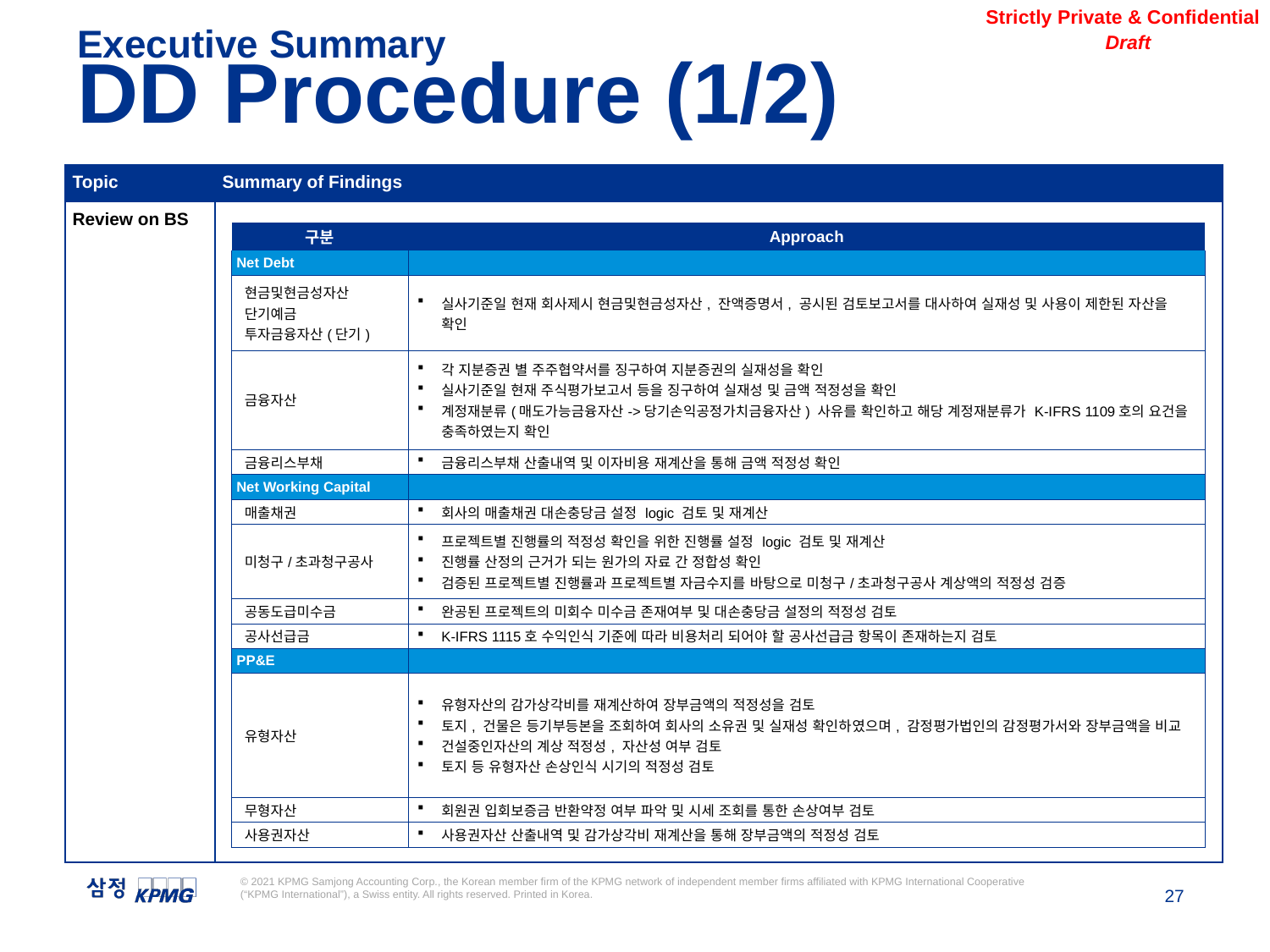

Executive Summary
DD Procedure (1/2)
| Topic | Summary of Findings |
| --- | --- |
| Review on BS |  |
| 구분 | Approach |
| --- | --- |
| Net Debt |  |
| 현금및현금성자산 단기예금 투자금융자산(단기) | 실사기준일 현재 회사제시 현금및현금성자산, 잔액증명서, 공시된 검토보고서를 대사하여 실재성 및 사용이 제한된 자산을 확인 |
| 금융자산 | 각 지분증권 별 주주협약서를 징구하여 지분증권의 실재성을 확인 실사기준일 현재 주식평가보고서 등을 징구하여 실재성 및 금액 적정성을 확인 계정재분류(매도가능금융자산->당기손익공정가치금융자산) 사유를 확인하고 해당 계정재분류가 K-IFRS 1109호의 요건을 충족하였는지 확인 |
| 금융리스부채 | 금융리스부채 산출내역 및 이자비용 재계산을 통해 금액 적정성 확인 |
| Net Working Capital |  |
| 매출채권 | 회사의 매출채권 대손충당금 설정 logic 검토 및 재계산 |
| 미청구/초과청구공사 | 프로젝트별 진행률의 적정성 확인을 위한 진행률 설정 logic 검토 및 재계산 진행률 산정의 근거가 되는 원가의 자료 간 정합성 확인 검증된 프로젝트별 진행률과 프로젝트별 자금수지를 바탕으로 미청구/초과청구공사 계상액의 적정성 검증 |
| 공동도급미수금 | 완공된 프로젝트의 미회수 미수금 존재여부 및 대손충당금 설정의 적정성 검토 |
| 공사선급금 | K-IFRS 1115호 수익인식 기준에 따라 비용처리 되어야 할 공사선급금 항목이 존재하는지 검토 |
| PP&E |  |
| 유형자산 | 유형자산의 감가상각비를 재계산하여 장부금액의 적정성을 검토 토지, 건물은 등기부등본을 조회하여 회사의 소유권 및 실재성 확인하였으며, 감정평가법인의 감정평가서와 장부금액을 비교 건설중인자산의 계상 적정성, 자산성 여부 검토 토지 등 유형자산 손상인식 시기의 적정성 검토 |
| 무형자산 | 회원권 입회보증금 반환약정 여부 파악 및 시세 조회를 통한 손상여부 검토 |
| 사용권자산 | 사용권자산 산출내역 및 감가상각비 재계산을 통해 장부금액의 적정성 검토 |